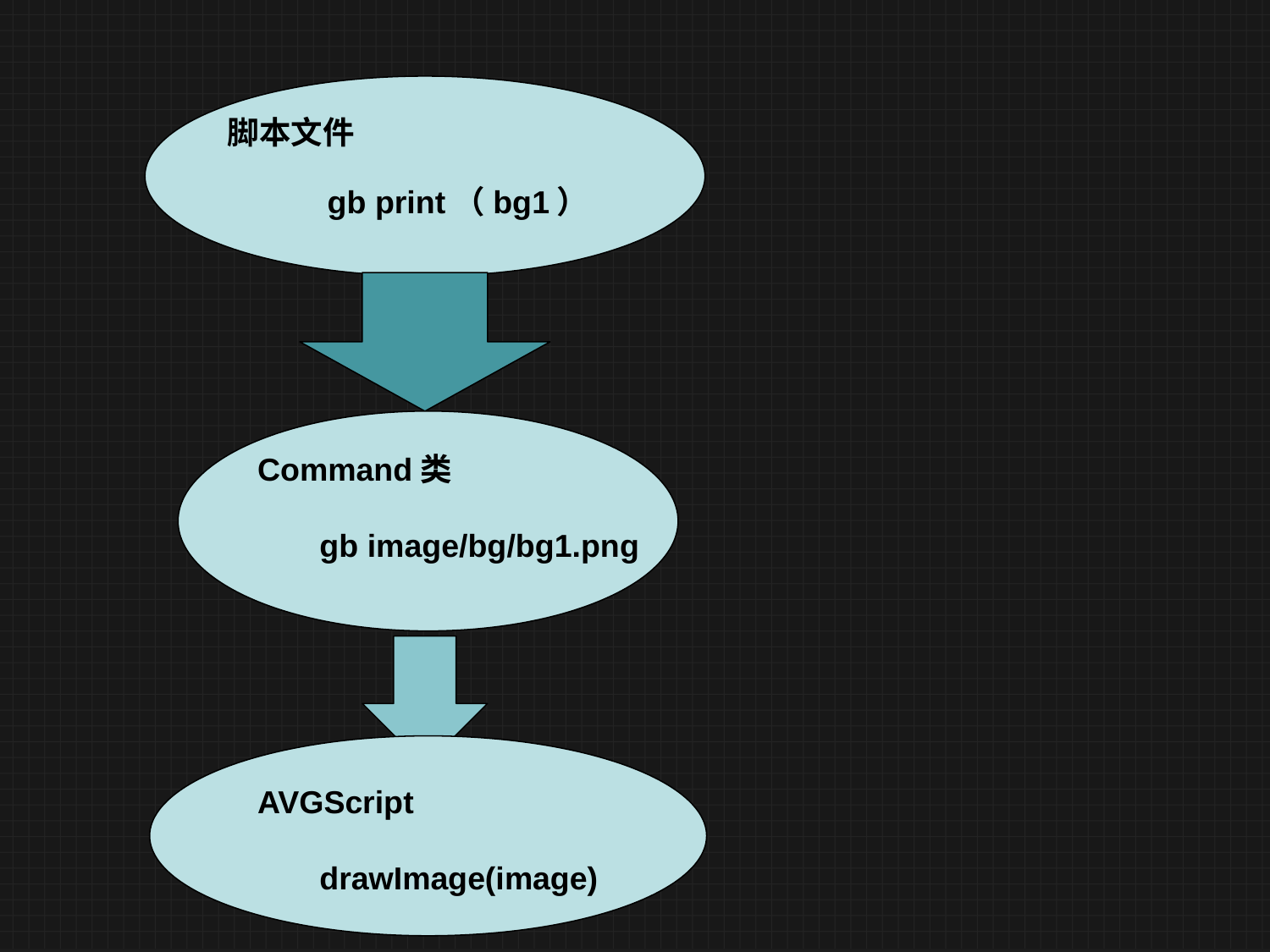

脚本文件
gb print（bg1）

Command类

       gb image/bg/bg1.png

AVGScript

       drawImage(image)